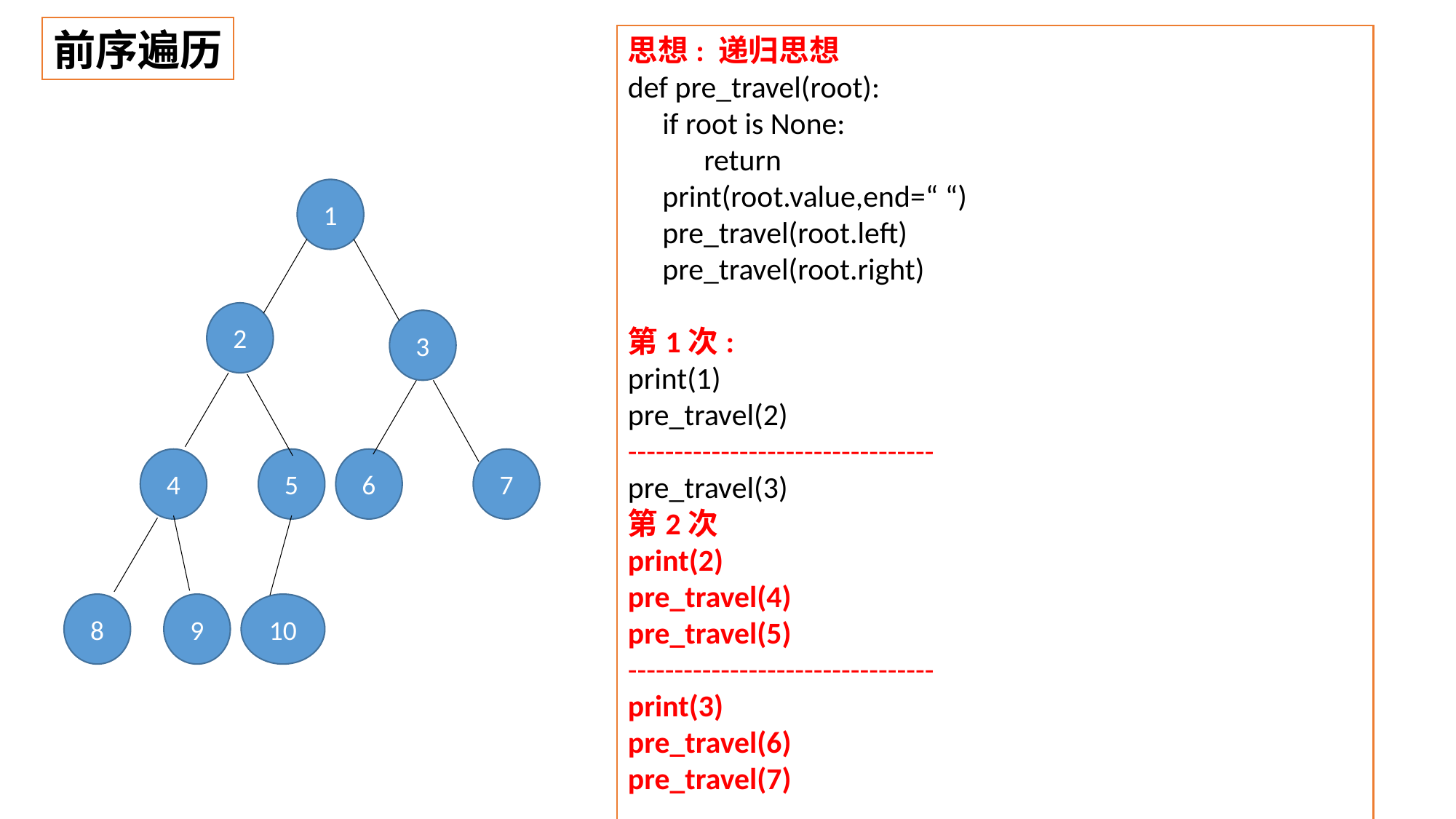

前序遍历
思想: 递归思想
def pre_travel(root):
     if root is None:
           return
     print(root.value,end=“ “)
     pre_travel(root.left)
     pre_travel(root.right)

第1次:
print(1)
pre_travel(2)
---------------------------------
pre_travel(3)
第2次
print(2)
pre_travel(4)
pre_travel(5)
---------------------------------
print(3)
pre_travel(6)
pre_travel(7)

1
2
3
4
5
6
7
8
9
10